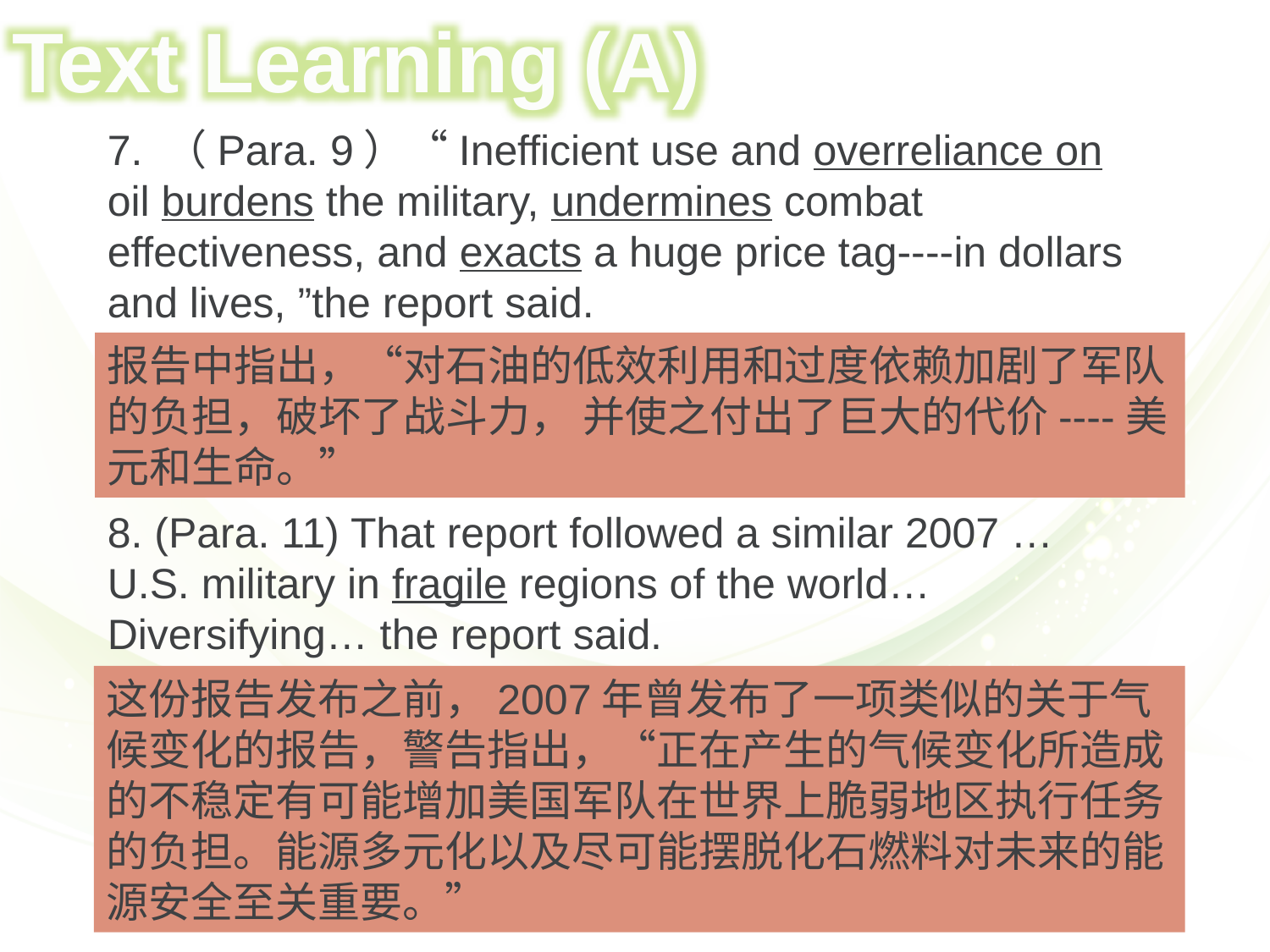

Text Learning (A)
7. （Para. 9）“Inefficient use and overreliance on oil burdens the military, undermines combat effectiveness, and exacts a huge price tag----in dollars and lives, ”the report said.
报告中指出，“对石油的低效利用和过度依赖加剧了军队的负担，破坏了战斗力， 并使之付出了巨大的代价----美元和生命。”
8. (Para. 11) That report followed a similar 2007 … U.S. military in fragile regions of the world…Diversifying… the report said.
这份报告发布之前，2007年曾发布了一项类似的关于气候变化的报告，警告指出，“正在产生的气候变化所造成的不稳定有可能增加美国军队在世界上脆弱地区执行任务的负担。能源多元化以及尽可能摆脱化石燃料对未来的能源安全至关重要。”